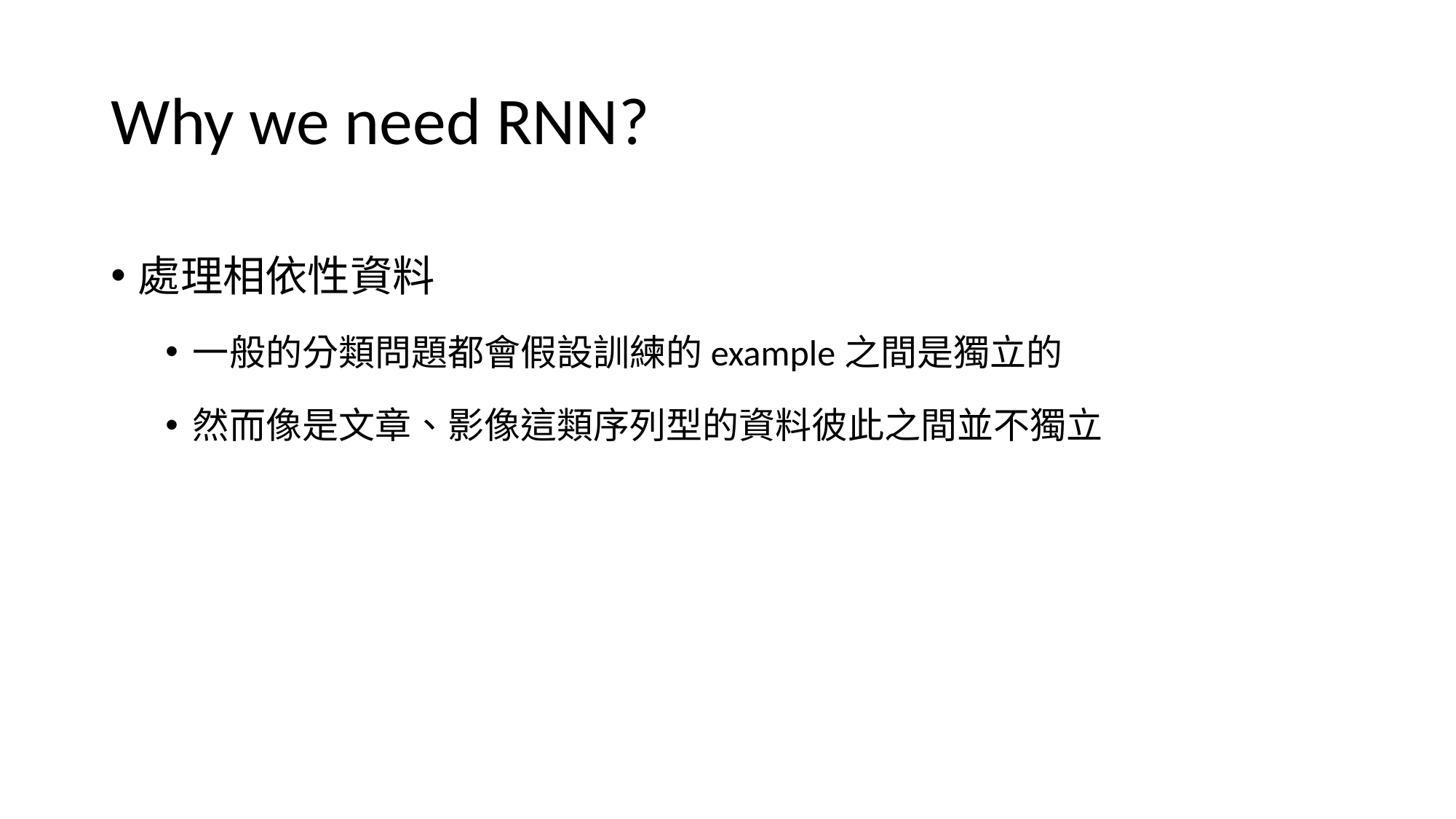

# Why we need RNN?
處理相依性資料
一般的分類問題都會假設訓練的example之間是獨立的
然而像是文章、影像這類序列型的資料彼此之間並不獨立